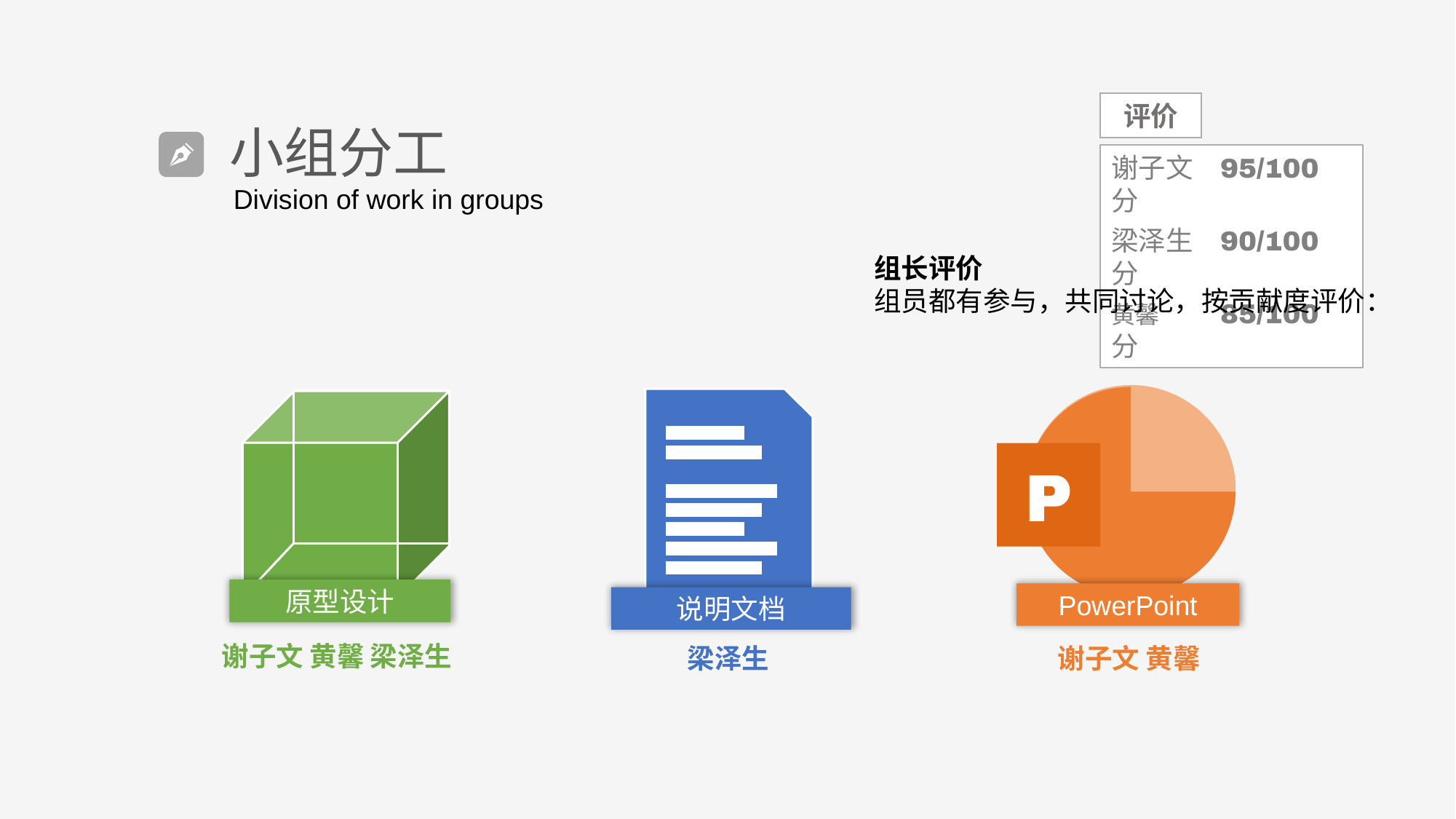

评价
小组分工

谢子文	95/100分
梁泽生 	90/100分
黄馨	85/100分
Division of work in groups
组长评价
组员都有参与，共同讨论，按贡献度评价：

P

原型设计
PowerPoint
说明文档
谢子文 黄馨 梁泽生
谢子文 黄馨
梁泽生